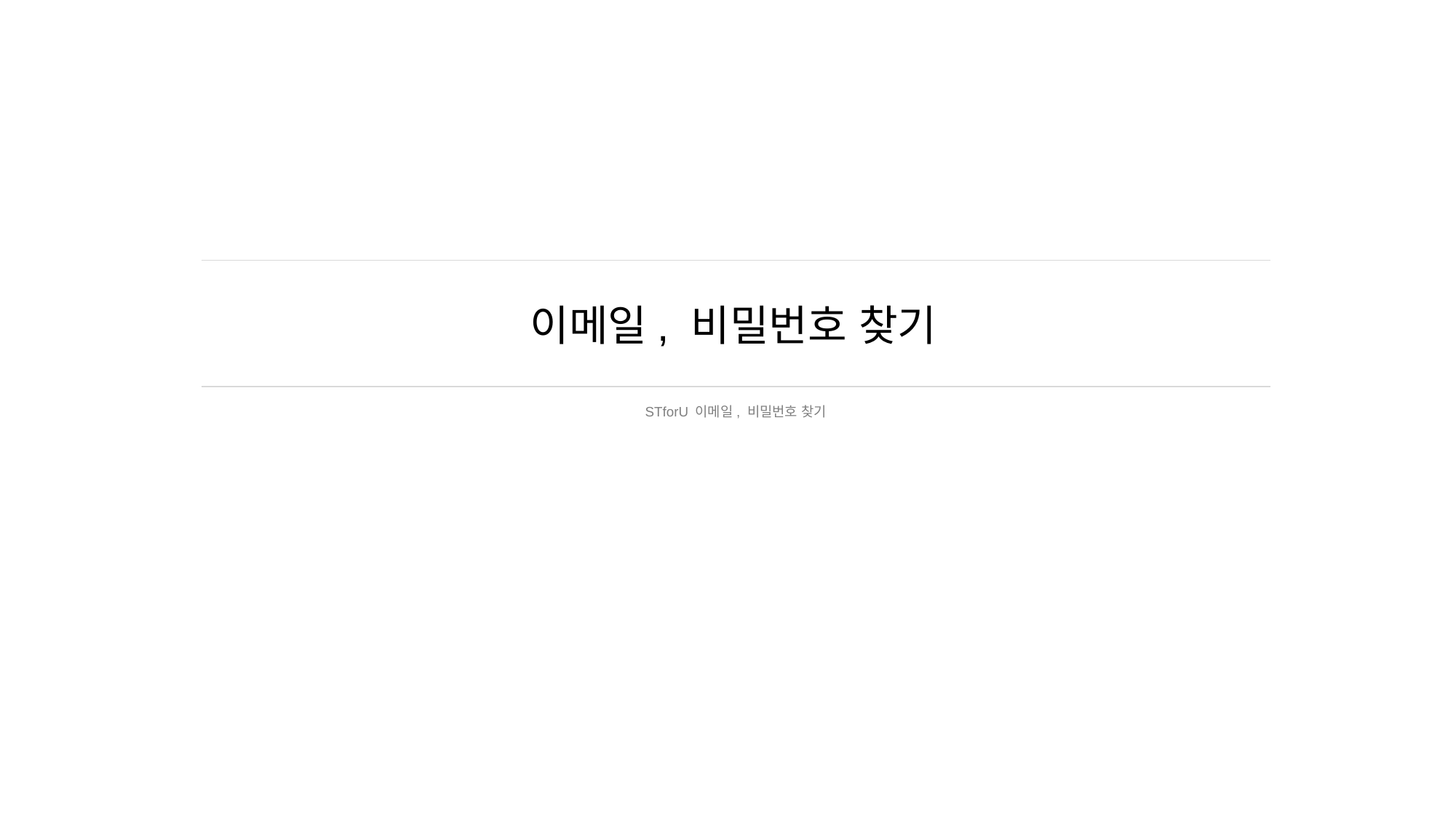

# 이메일, 비밀번호 찾기
STforU 이메일, 비밀번호 찾기